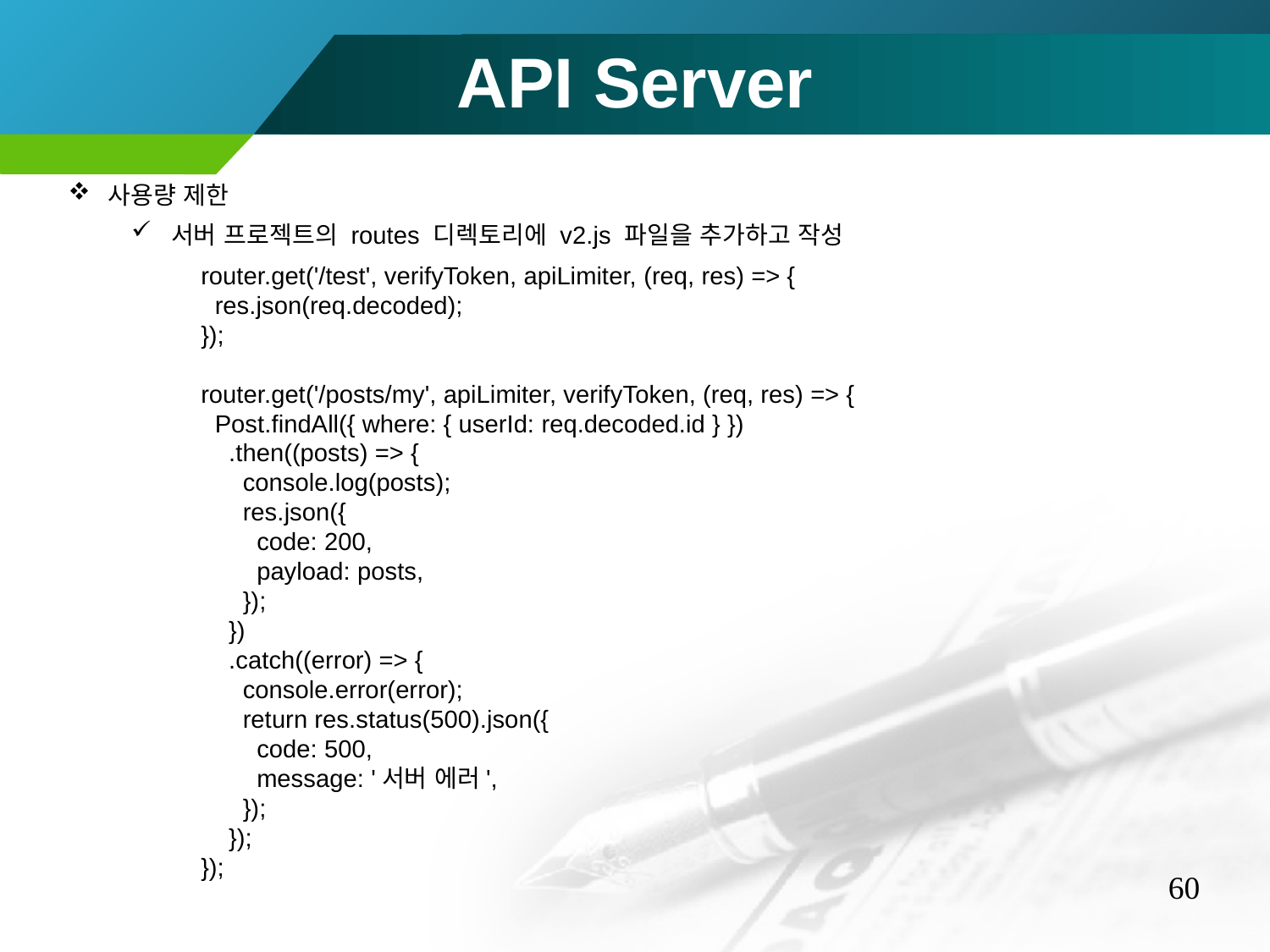

API Server
사용량 제한
서버 프로젝트의 routes 디렉토리에 v2.js 파일을 추가하고 작성
  router.get('/test', verifyToken, apiLimiter, (req, res) => {
    res.json(req.decoded);
  });

  router.get('/posts/my', apiLimiter, verifyToken, (req, res) => {
    Post.findAll({ where: { userId: req.decoded.id } })
      .then((posts) => {
        console.log(posts);
        res.json({
          code: 200,
          payload: posts,
        });
      })
      .catch((error) => {
        console.error(error);
        return res.status(500).json({
          code: 500,
          message: '서버 에러',
        });
      });
  });

60